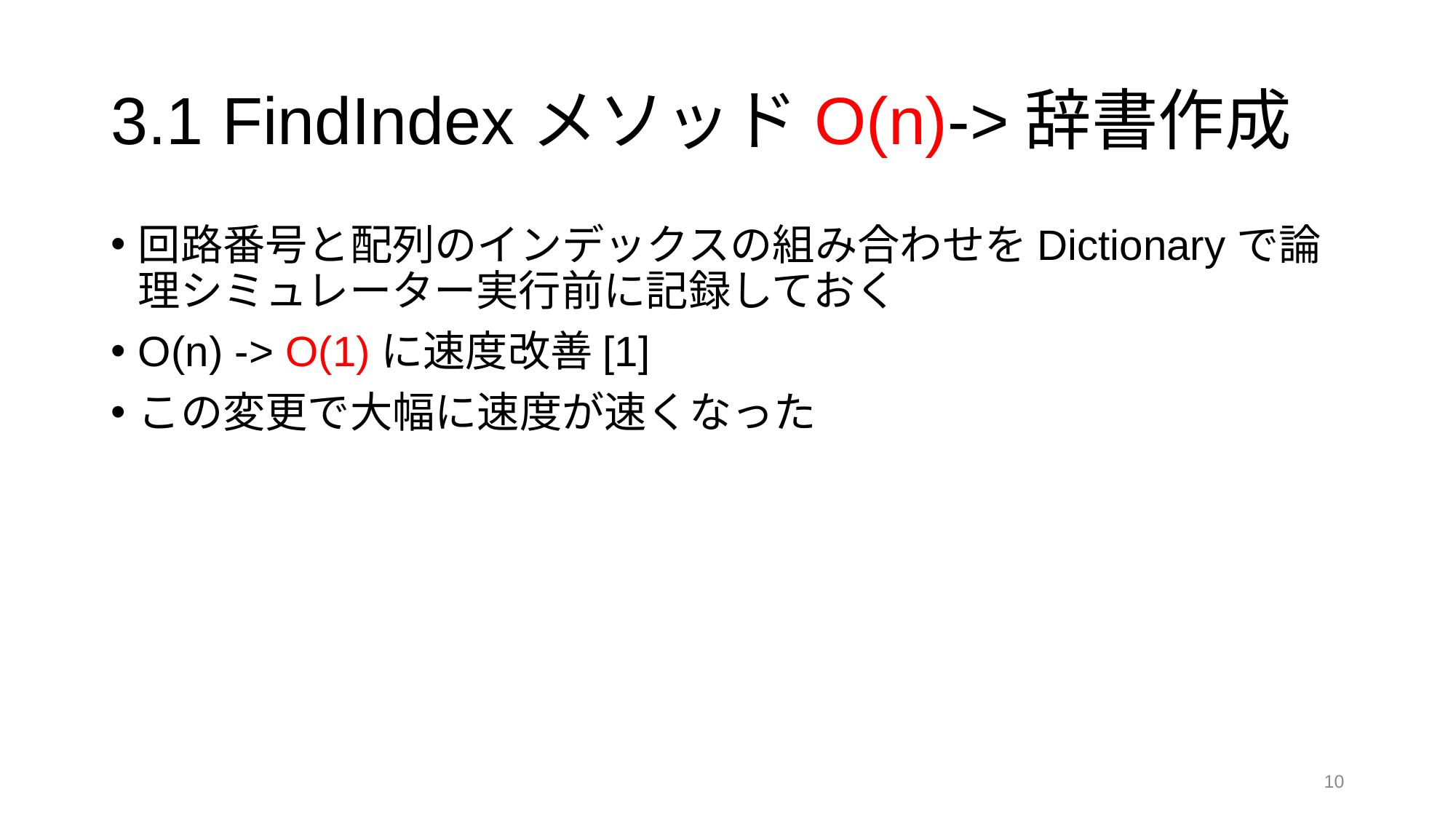

# 3.1 FindIndexメソッドO(n)->辞書作成
回路番号と配列のインデックスの組み合わせをDictionaryで論理シミュレーター実行前に記録しておく
O(n) -> O(1)に速度改善[1]
この変更で大幅に速度が速くなった
10